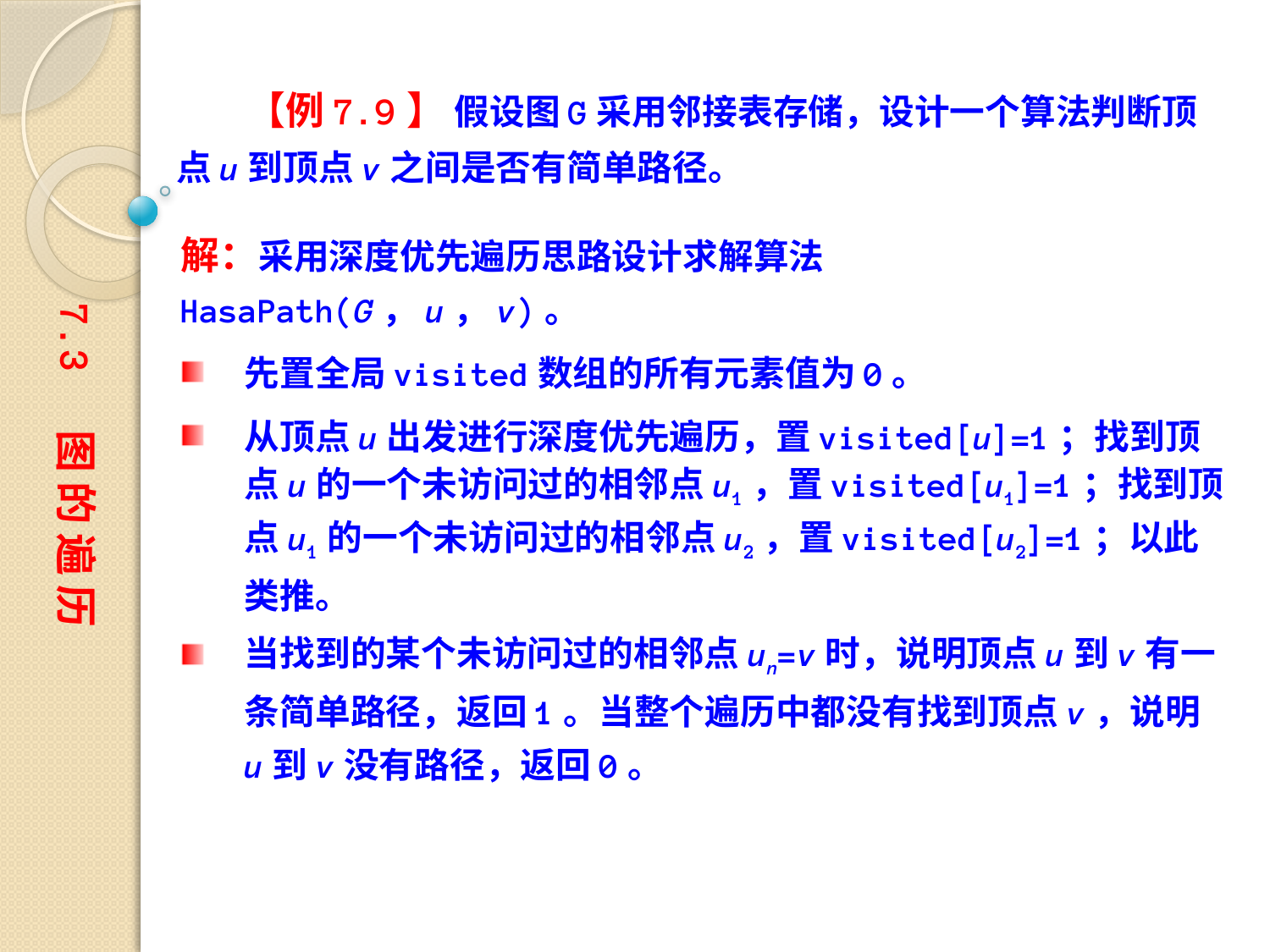

【例7.9】 假设图G采用邻接表存储，设计一个算法判断顶点u到顶点v之间是否有简单路径。
解：采用深度优先遍历思路设计求解算法HasaPath(G，u，v)。
先置全局visited数组的所有元素值为0。
从顶点u出发进行深度优先遍历，置visited[u]=1；找到顶点u的一个未访问过的相邻点u1，置visited[u1]=1；找到顶点u1的一个未访问过的相邻点u2，置visited[u2]=1；以此类推。
当找到的某个未访问过的相邻点un=v时，说明顶点u到v有一条简单路径，返回1。当整个遍历中都没有找到顶点v，说明u到v没有路径，返回0。
7.3  图 的 遍 历